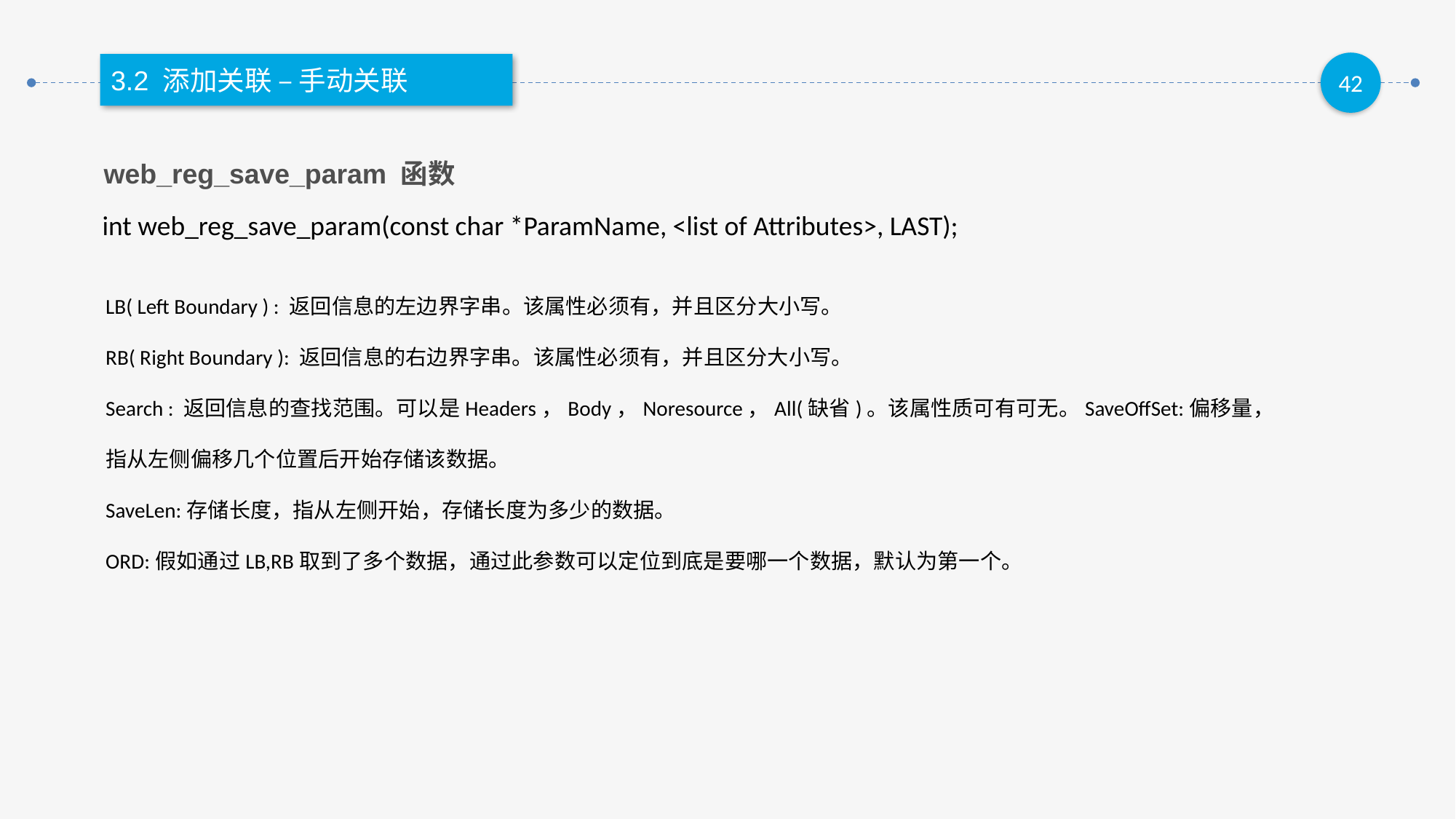

3.2 添加关联 – 手动关联
web_reg_save_param 函数
int web_reg_save_param(const char *ParamName, <list of Attributes>, LAST);
LB( Left Boundary ) : 返回信息的左边界字串。该属性必须有，并且区分大小写。
RB( Right Boundary ): 返回信息的右边界字串。该属性必须有，并且区分大小写。
Search : 返回信息的查找范围。可以是Headers，Body，Noresource，All(缺省)。该属性质可有可无。SaveOffSet:偏移量，指从左侧偏移几个位置后开始存储该数据。
SaveLen:存储长度，指从左侧开始，存储长度为多少的数据。
ORD:假如通过LB,RB取到了多个数据，通过此参数可以定位到底是要哪一个数据，默认为第一个。